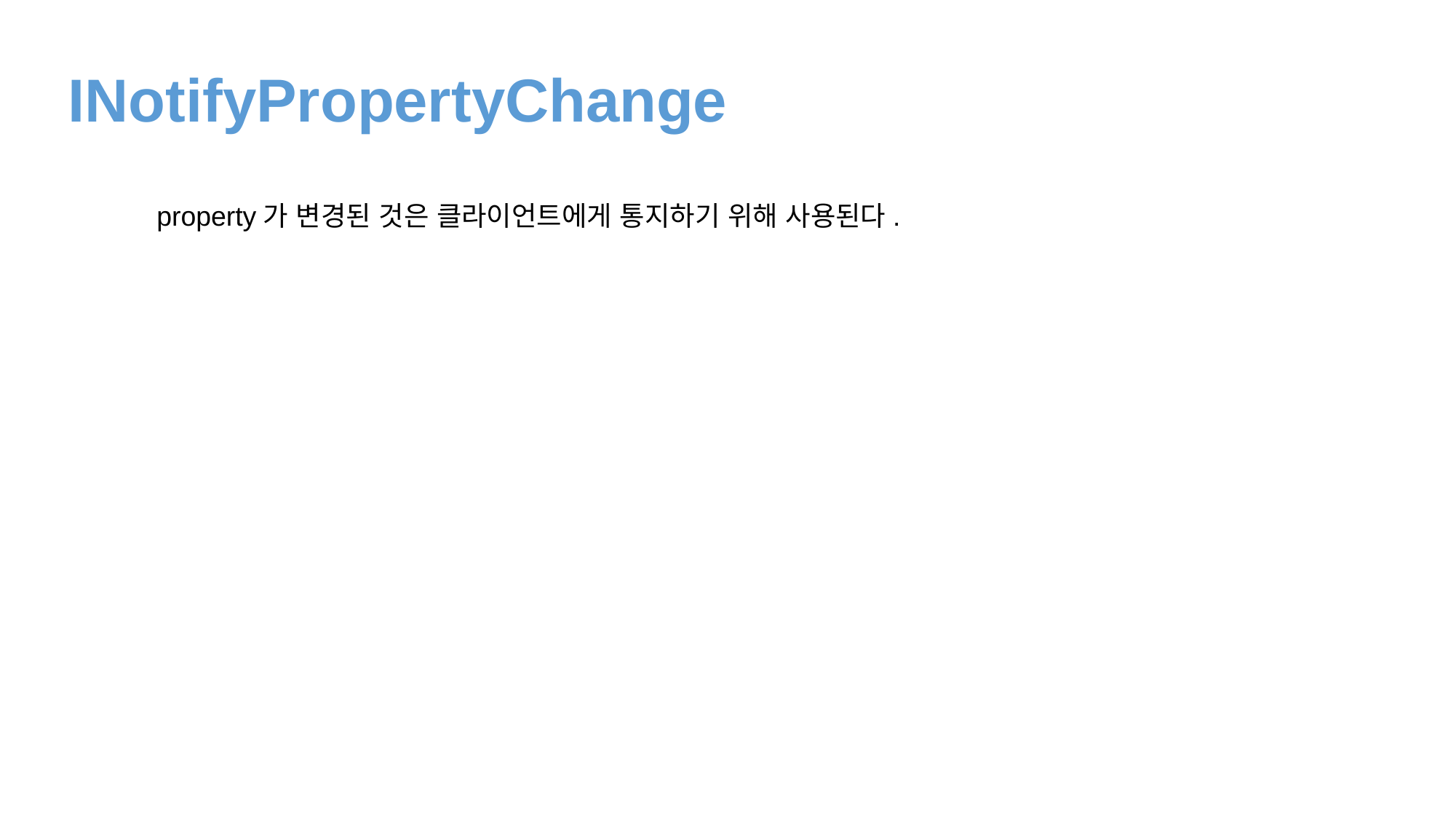

INotifyPropertyChange
property가 변경된 것은 클라이언트에게 통지하기 위해 사용된다.